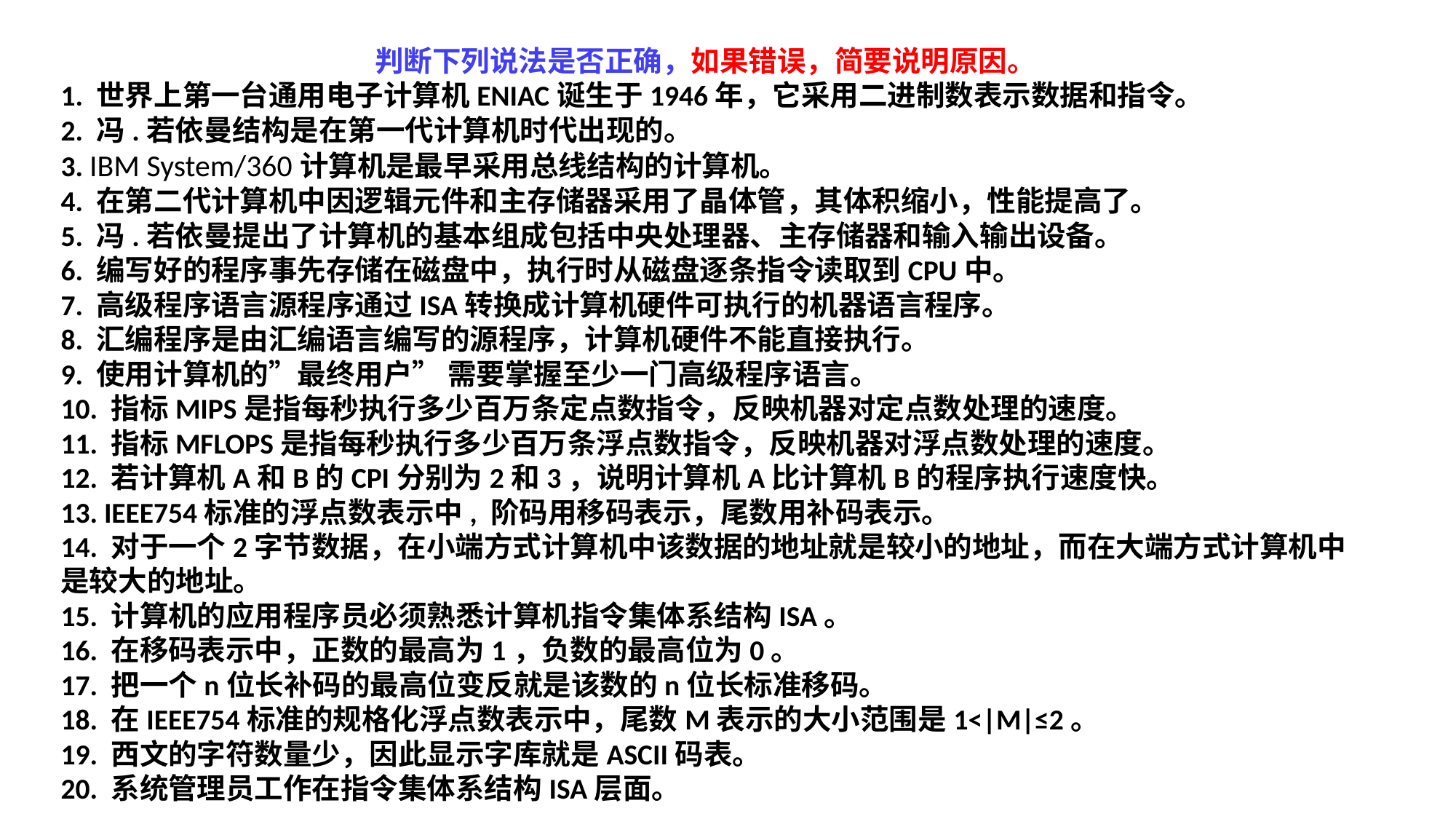

判断下列说法是否正确，如果错误，简要说明原因。
1. 世界上第一台通用电子计算机ENIAC诞生于1946年，它采用二进制数表示数据和指令。
2. 冯.若依曼结构是在第一代计算机时代出现的。
3. IBM System/360计算机是最早采用总线结构的计算机。
4. 在第二代计算机中因逻辑元件和主存储器采用了晶体管，其体积缩小，性能提高了。
5. 冯.若依曼提出了计算机的基本组成包括中央处理器、主存储器和输入输出设备。
6. 编写好的程序事先存储在磁盘中，执行时从磁盘逐条指令读取到CPU中。
7. 高级程序语言源程序通过ISA转换成计算机硬件可执行的机器语言程序。
8. 汇编程序是由汇编语言编写的源程序，计算机硬件不能直接执行。
9. 使用计算机的”最终用户” 需要掌握至少一门高级程序语言。
10. 指标MIPS是指每秒执行多少百万条定点数指令，反映机器对定点数处理的速度。
11. 指标MFLOPS是指每秒执行多少百万条浮点数指令，反映机器对浮点数处理的速度。
12. 若计算机A和B的CPI分别为2和3，说明计算机A比计算机B的程序执行速度快。
13. IEEE754标准的浮点数表示中, 阶码用移码表示，尾数用补码表示。
14. 对于一个2字节数据，在小端方式计算机中该数据的地址就是较小的地址，而在大端方式计算机中是较大的地址。
15. 计算机的应用程序员必须熟悉计算机指令集体系结构ISA。
16. 在移码表示中，正数的最高为1，负数的最高位为0。
17. 把一个n位长补码的最高位变反就是该数的n位长标准移码。
18. 在IEEE754标准的规格化浮点数表示中，尾数M表示的大小范围是1<|M|≤2。
19. 西文的字符数量少，因此显示字库就是ASCII码表。
20. 系统管理员工作在指令集体系结构ISA层面。